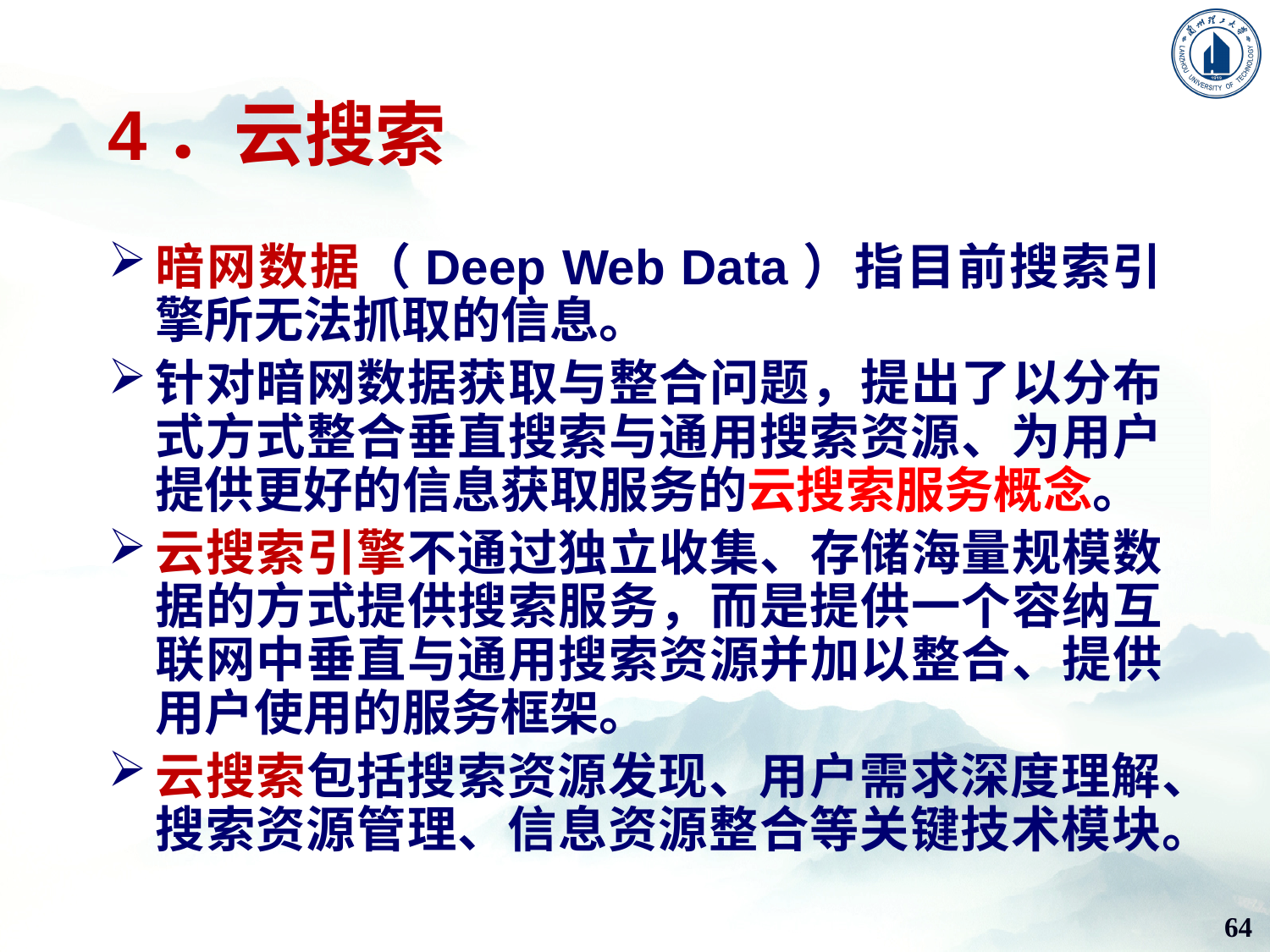

# 4．云搜索
暗网数据（Deep Web Data）指目前搜索引擎所无法抓取的信息。
针对暗网数据获取与整合问题，提出了以分布式方式整合垂直搜索与通用搜索资源、为用户提供更好的信息获取服务的云搜索服务概念。
云搜索引擎不通过独立收集、存储海量规模数据的方式提供搜索服务，而是提供一个容纳互联网中垂直与通用搜索资源并加以整合、提供用户使用的服务框架。
云搜索包括搜索资源发现、用户需求深度理解、搜索资源管理、信息资源整合等关键技术模块。
64